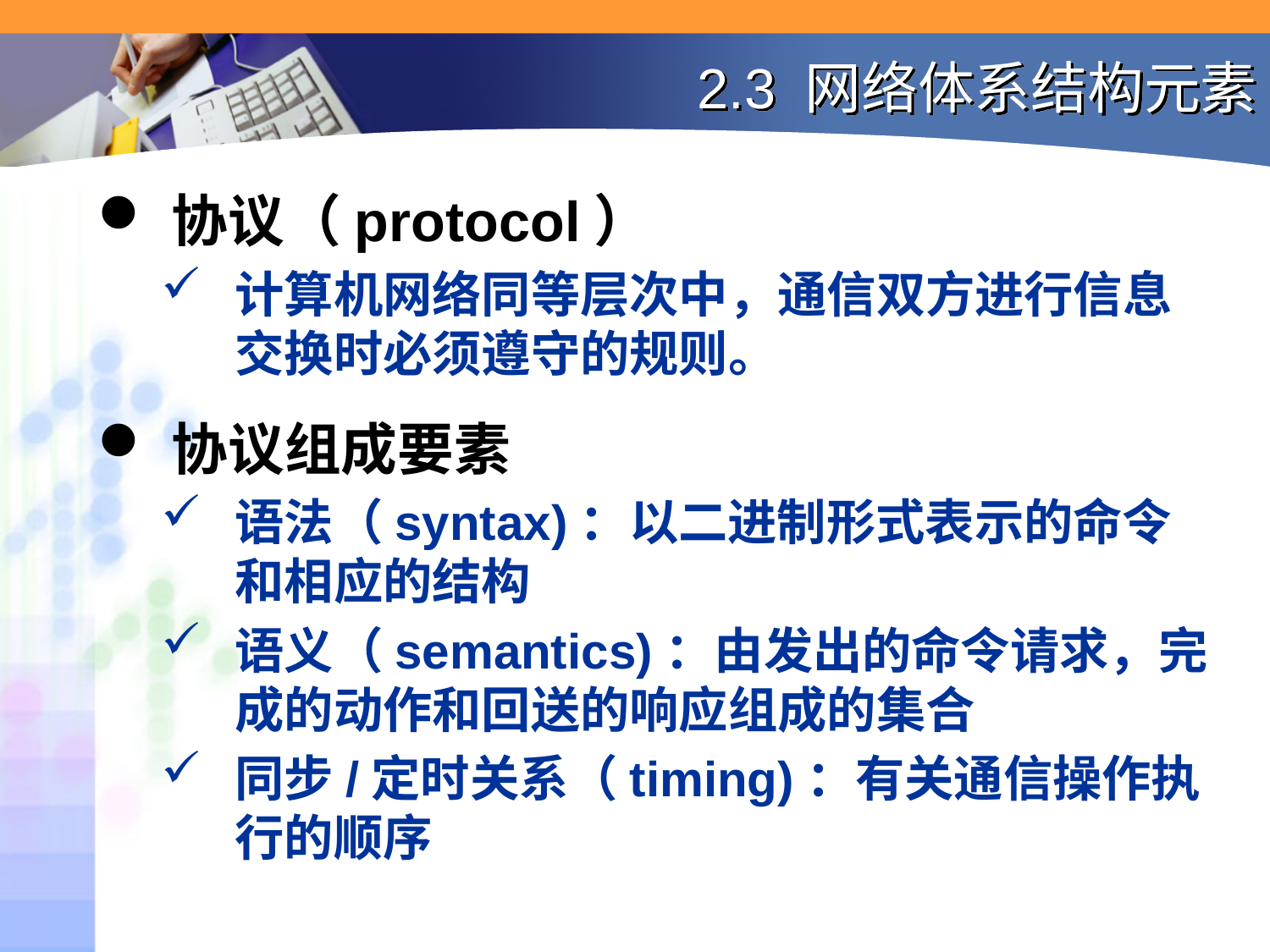

# 2.3 网络体系结构元素
协议（protocol）
计算机网络同等层次中，通信双方进行信息交换时必须遵守的规则。
协议组成要素
语法（syntax)：以二进制形式表示的命令和相应的结构
语义（semantics)：由发出的命令请求，完成的动作和回送的响应组成的集合
同步/定时关系（timing)：有关通信操作执行的顺序